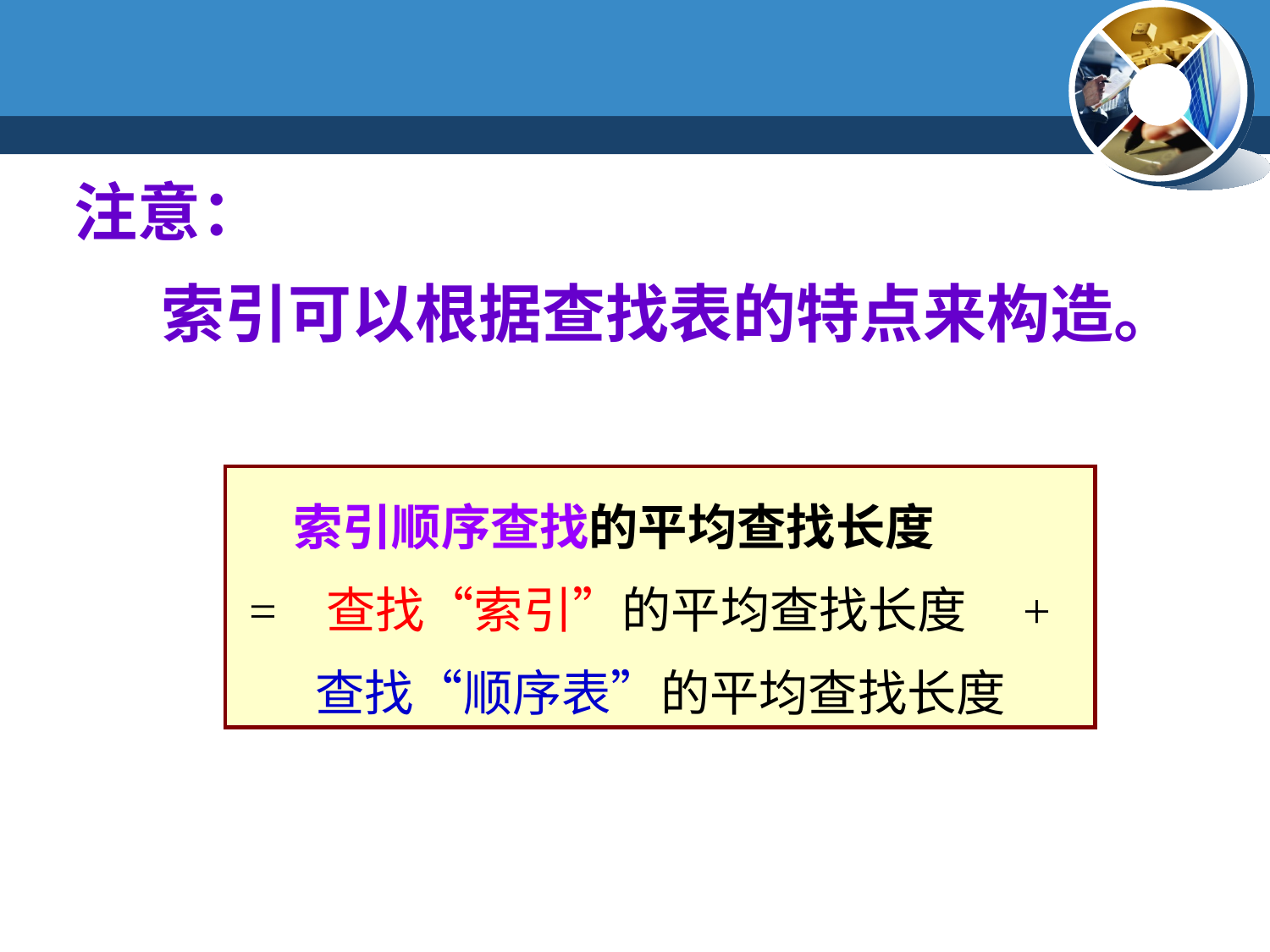

注意：
     索引可以根据查找表的特点来构造。
    索引顺序查找的平均查找长度
 =   查找“索引”的平均查找长度    +
      查找“顺序表”的平均查找长度